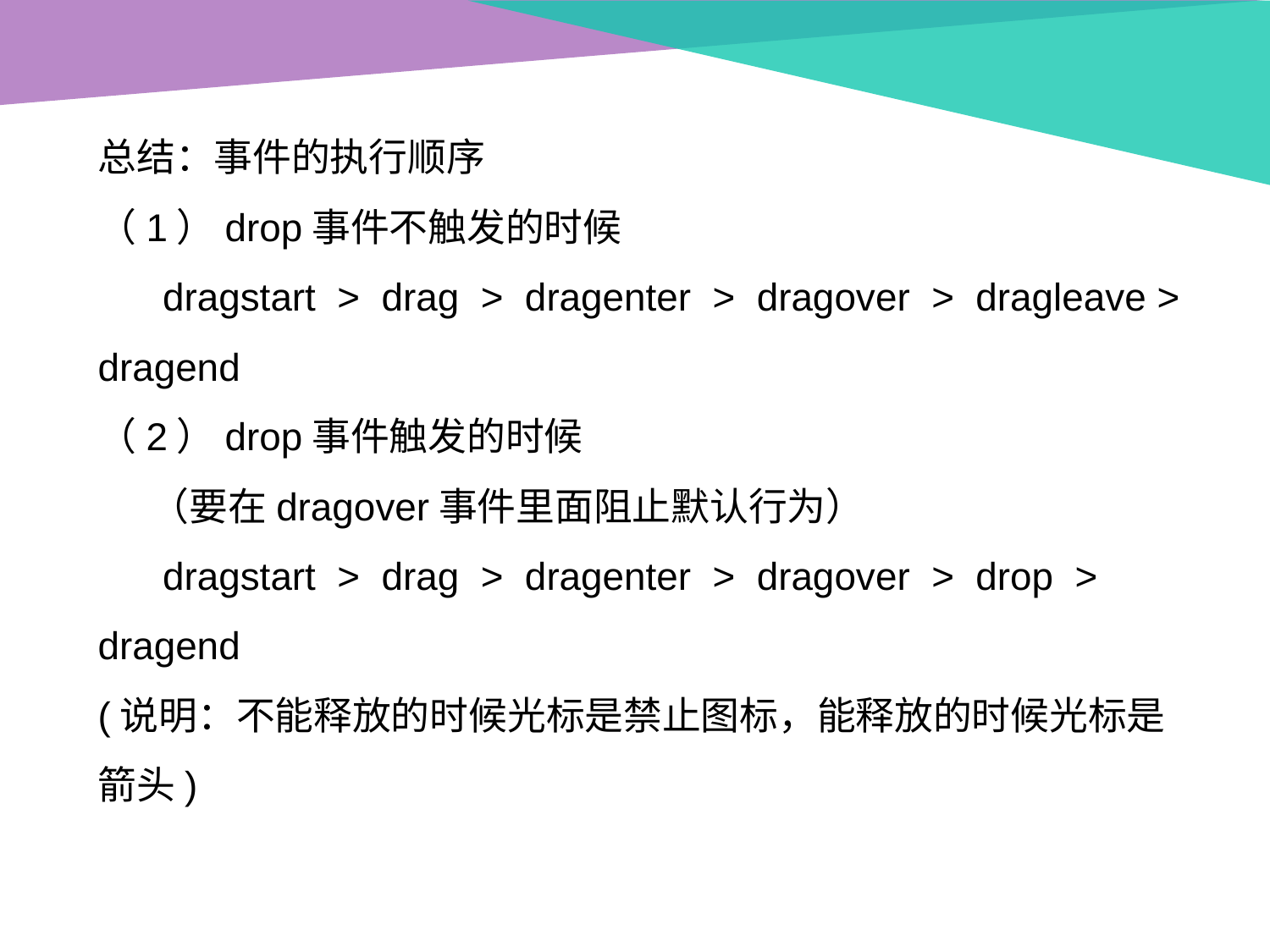

总结：事件的执行顺序
（1）drop事件不触发的时候
      dragstart  >  drag  >  dragenter  >  dragover  >  dragleave > dragend
（2）drop事件触发的时候
     （要在dragover事件里面阻止默认行为）
      dragstart  >  drag  >  dragenter  >  dragover  >  drop  >  dragend
(说明：不能释放的时候光标是禁止图标，能释放的时候光标是箭头)